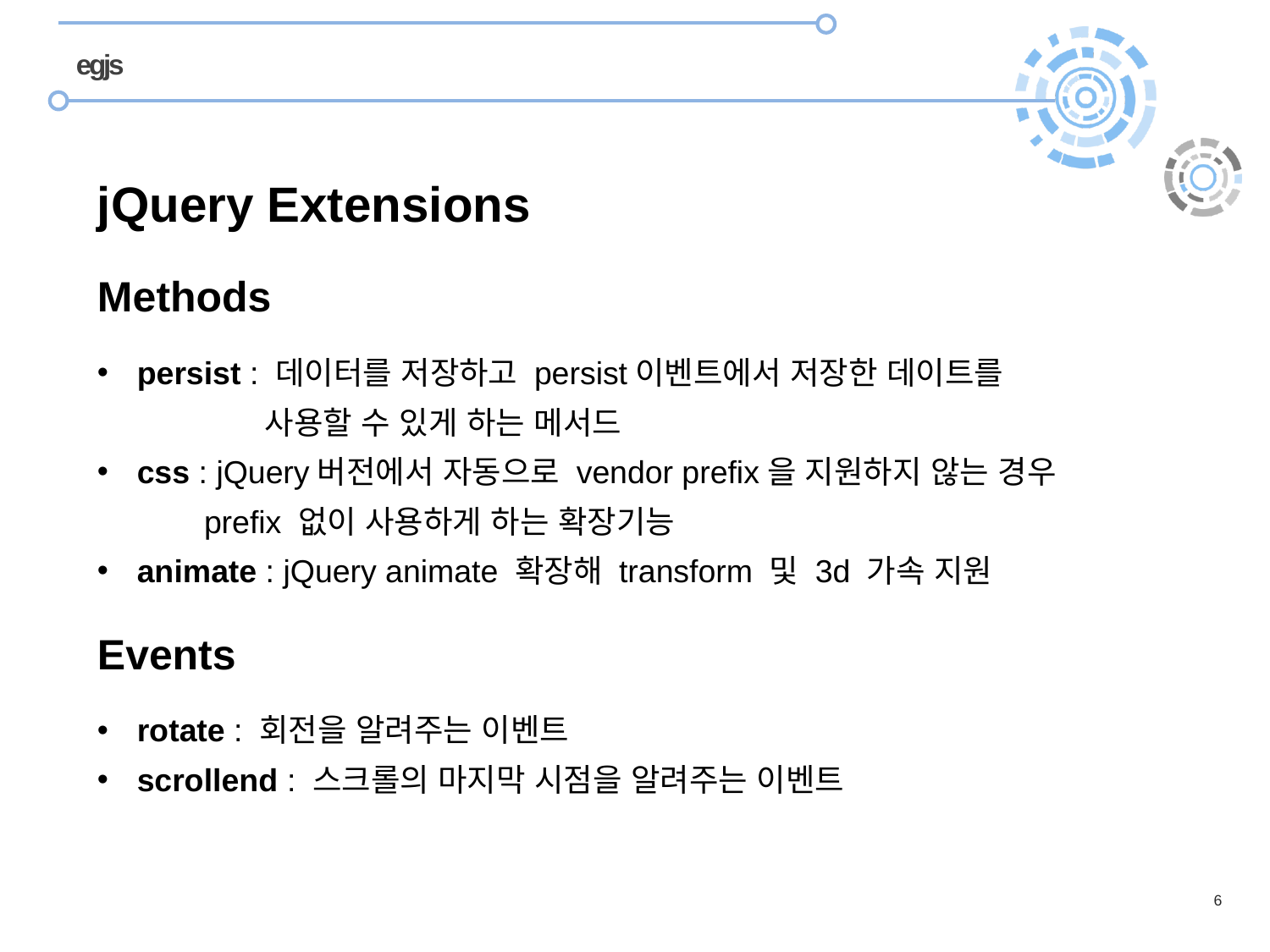

egjs
jQuery Extensions

Methods

persist : 데이터를 저장하고 persist이벤트에서 저장한 데이트를
                  사용할 수 있게 하는 메서드
css : jQuery버전에서 자동으로 vendor prefix을 지원하지 않는 경우
            prefix 없이 사용하게 하는 확장기능
animate : jQuery animate 확장해 transform 및 3d 가속 지원

Events

rotate : 회전을 알려주는 이벤트
scrollend : 스크롤의 마지막 시점을 알려주는 이벤트